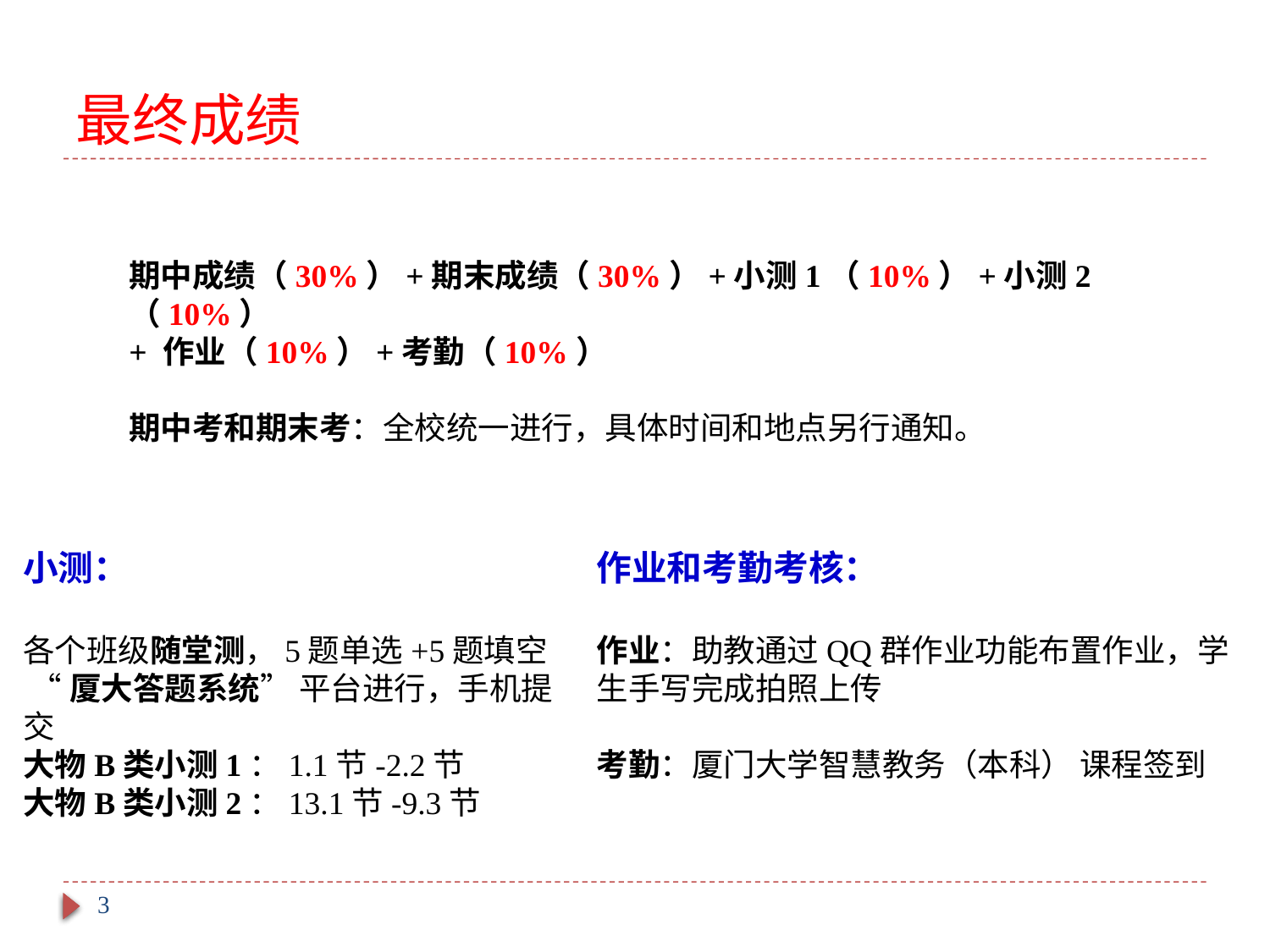

# 最终成绩
期中成绩（30%）+期末成绩（30%）+小测1（10%）+小测2（10%）
+ 作业（10%）+考勤（10%）

期中考和期末考：全校统一进行，具体时间和地点另行通知。
小测：

各个班级随堂测，5题单选+5题填空
 “厦大答题系统” 平台进行，手机提交
大物B类小测1：1.1节-2.2节
大物B类小测2：13.1节-9.3节
作业和考勤考核：

作业：助教通过QQ群作业功能布置作业，学生手写完成拍照上传

考勤：厦门大学智慧教务（本科） 课程签到
3